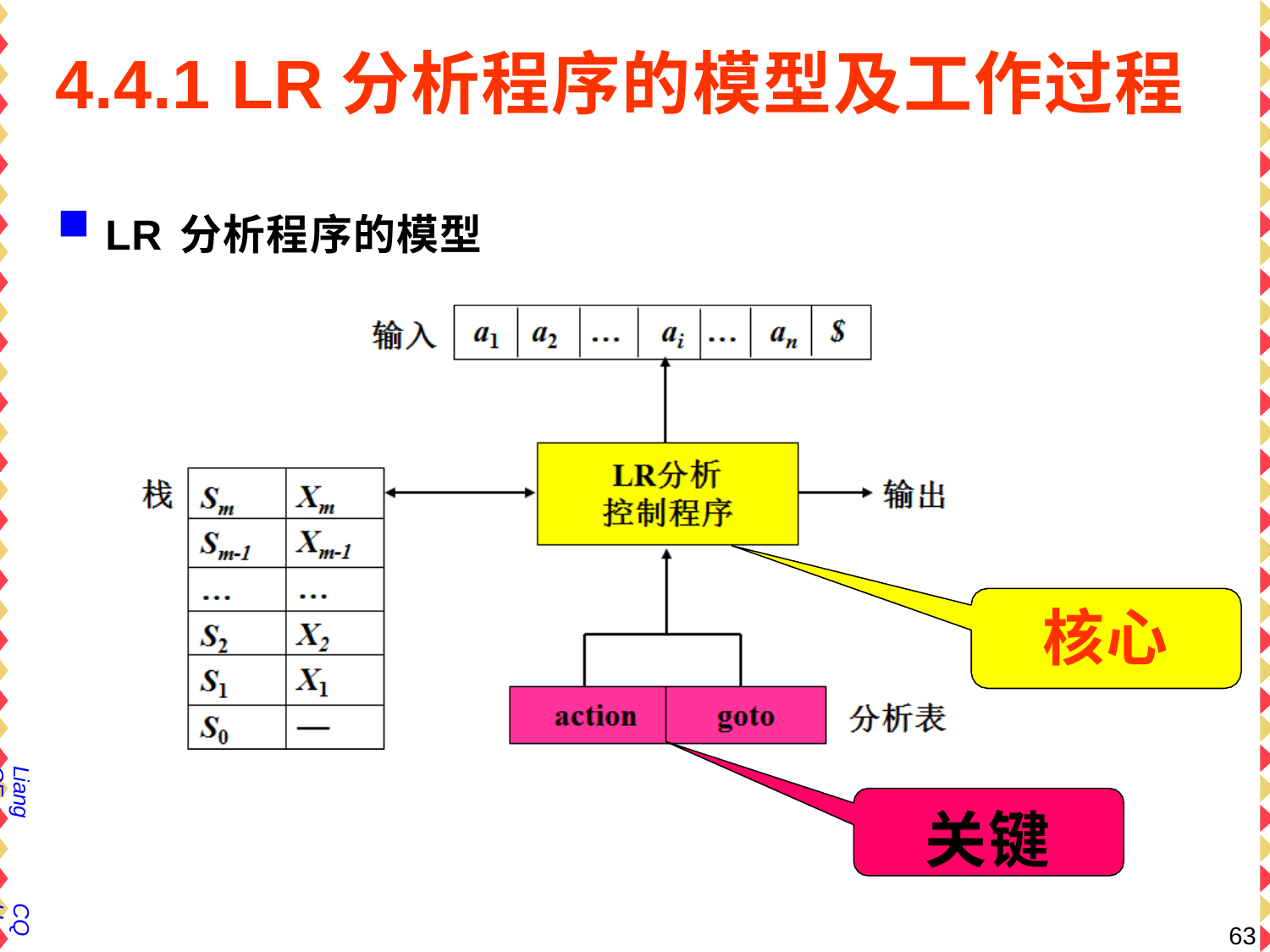

# 4.4.1 LR分析程序的模型及工作过程
LR分析程序的模型

核心

关键

Liang GE
CQU
63